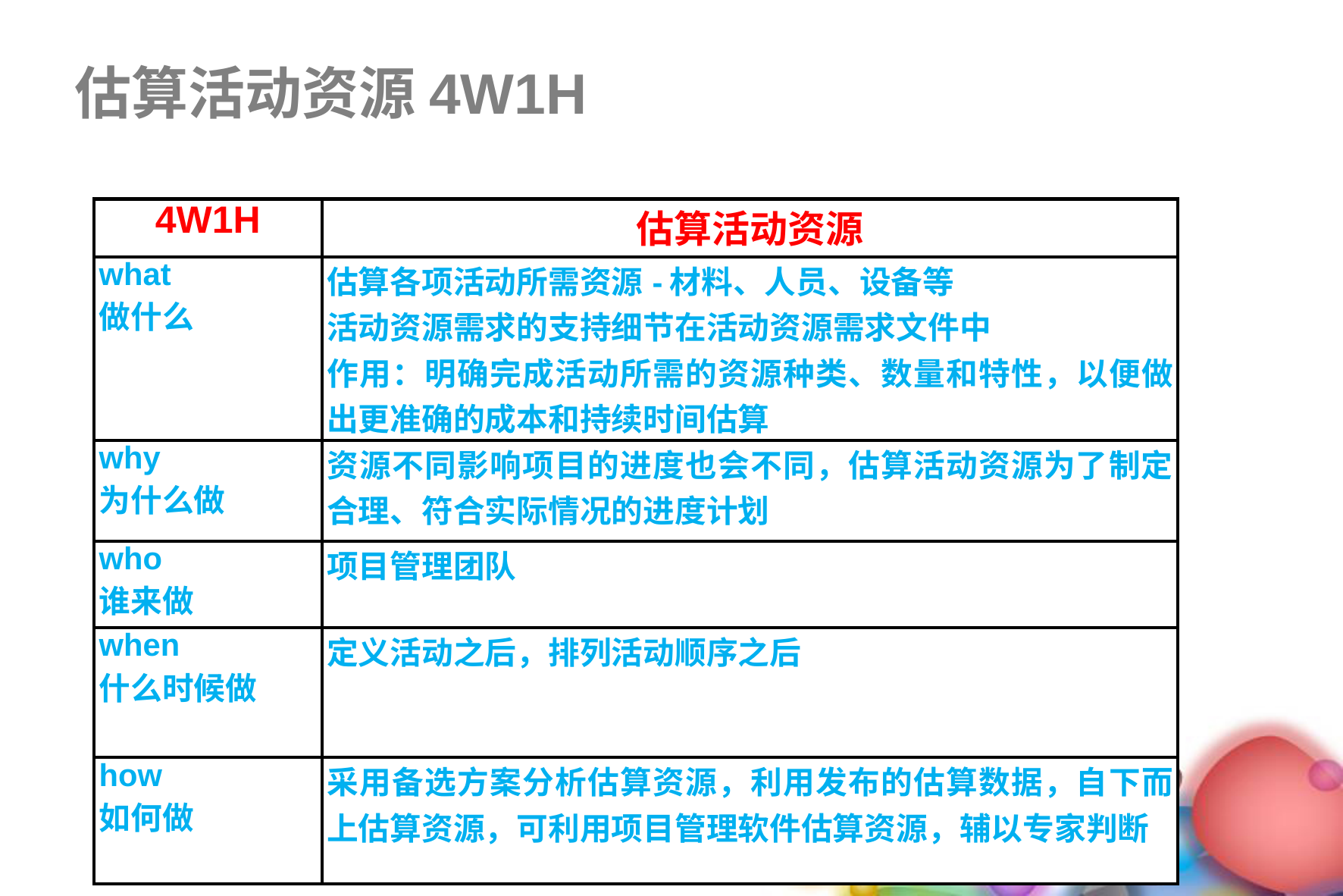

估算活动资源4W1H
| 4W1H | 估算活动资源 |
| --- | --- |
| what 做什么 | 估算各项活动所需资源-材料、人员、设备等 活动资源需求的支持细节在活动资源需求文件中 作用：明确完成活动所需的资源种类、数量和特性，以便做出更准确的成本和持续时间估算 |
| why 为什么做 | 资源不同影响项目的进度也会不同，估算活动资源为了制定合理、符合实际情况的进度计划 |
| who 谁来做 | 项目管理团队 |
| when 什么时候做 | 定义活动之后，排列活动顺序之后 |
| how 如何做 | 采用备选方案分析估算资源，利用发布的估算数据，自下而上估算资源，可利用项目管理软件估算资源，辅以专家判断 |